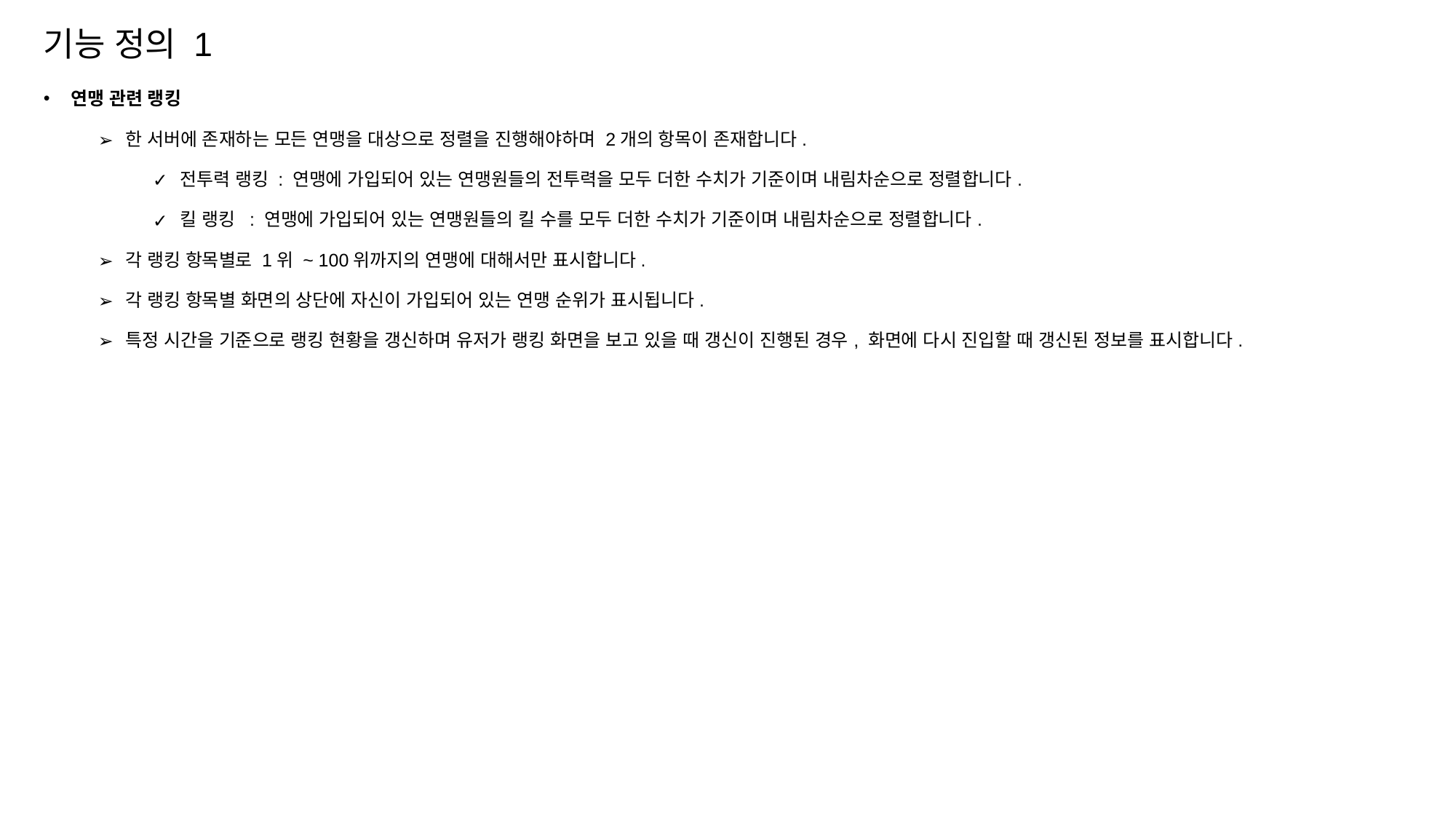

기능 정의 1
연맹 관련 랭킹
한 서버에 존재하는 모든 연맹을 대상으로 정렬을 진행해야하며 2개의 항목이 존재합니다.
전투력 랭킹 : 연맹에 가입되어 있는 연맹원들의 전투력을 모두 더한 수치가 기준이며 내림차순으로 정렬합니다.
킬 랭킹  : 연맹에 가입되어 있는 연맹원들의 킬 수를 모두 더한 수치가 기준이며 내림차순으로 정렬합니다.
각 랭킹 항목별로 1위 ~ 100위까지의 연맹에 대해서만 표시합니다.
각 랭킹 항목별 화면의 상단에 자신이 가입되어 있는 연맹 순위가 표시됩니다.
특정 시간을 기준으로 랭킹 현황을 갱신하며 유저가 랭킹 화면을 보고 있을 때 갱신이 진행된 경우, 화면에 다시 진입할 때 갱신된 정보를 표시합니다.